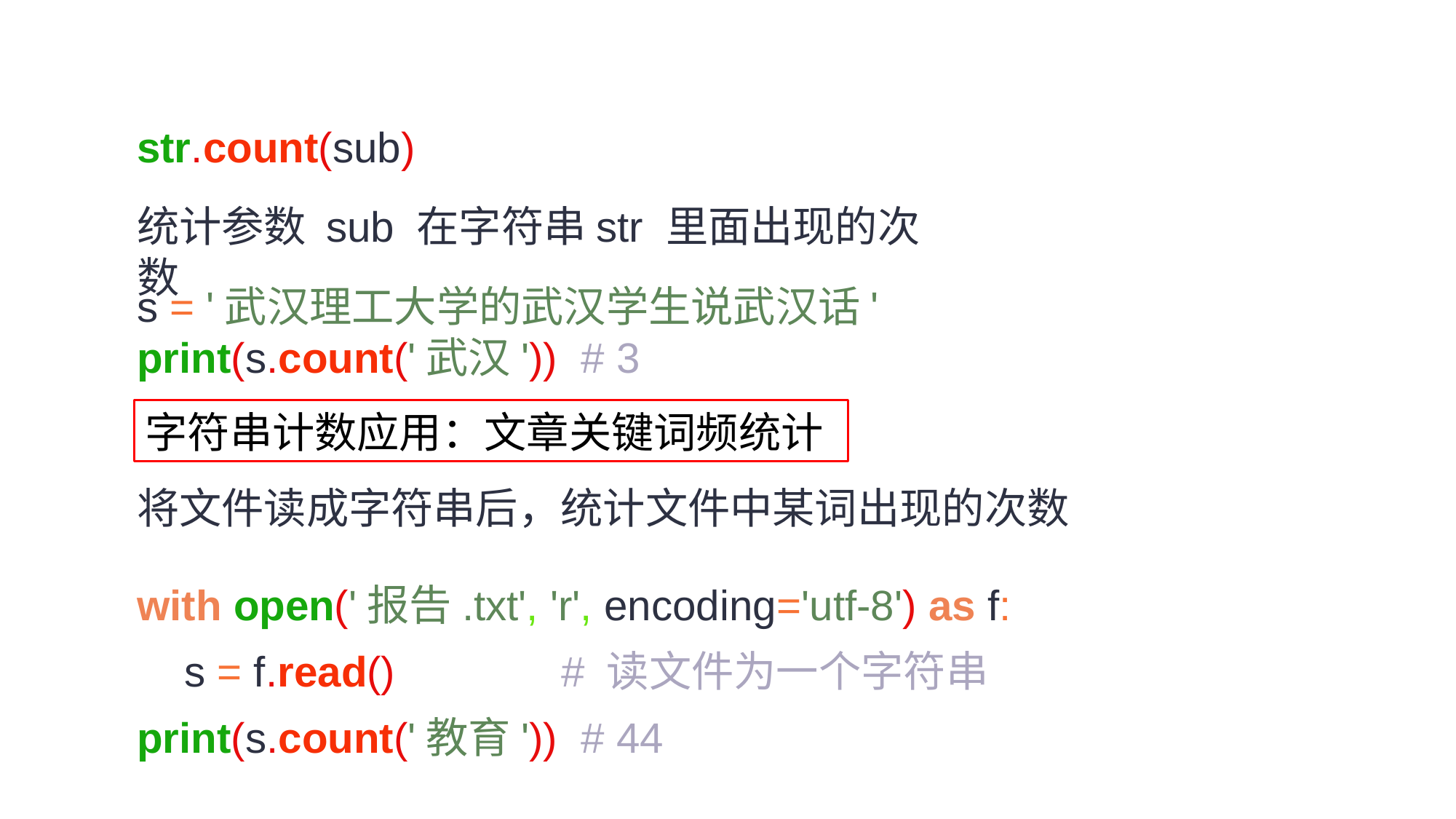

str.count(sub)
统计参数 sub 在字符串str 里面出现的次数
s = '武汉理工大学的武汉学生说武汉话'
print(s.count('武汉'))  # 3
字符串计数应用：文章关键词频统计
将文件读成字符串后，统计文件中某词出现的次数
with open('报告.txt', 'r', encoding='utf-8') as f:
    s = f.read()              # 读文件为一个字符串
print(s.count('教育'))  # 44